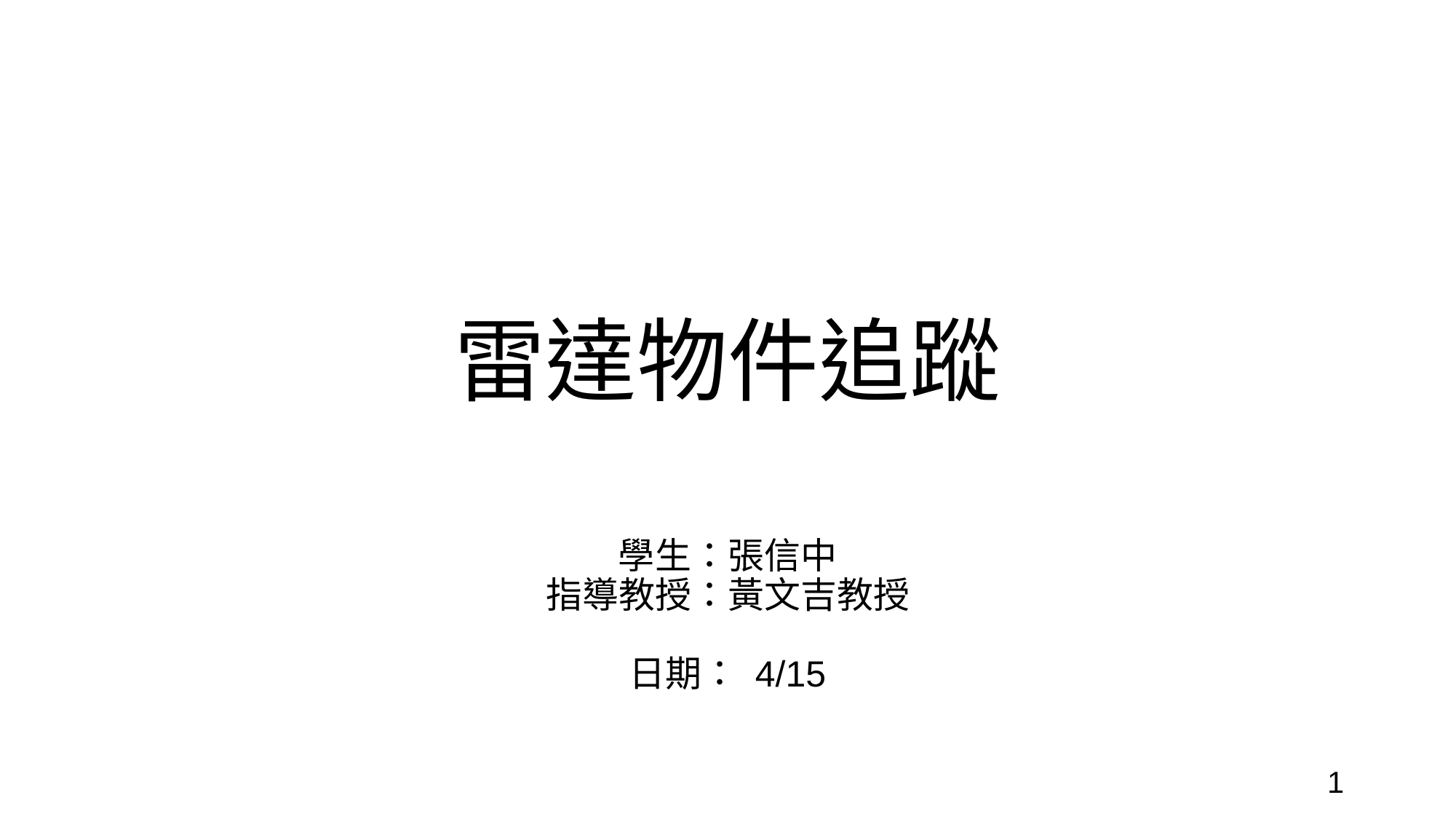

# 雷達物件追蹤
學生：張信中
指導教授：黃文吉教授

日期： 4/15

1